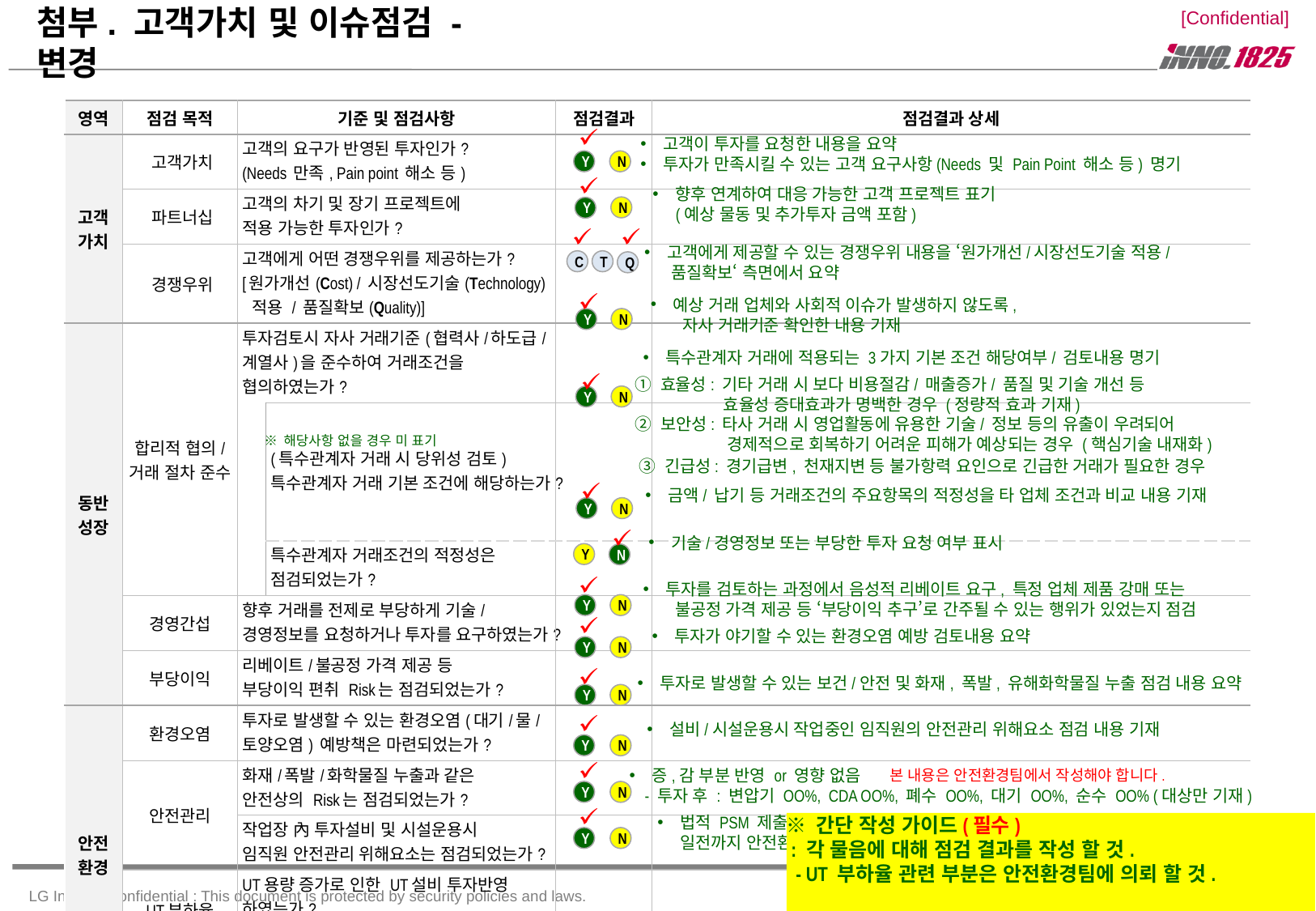

첨부. 고객가치 및 이슈점검 - 변경
| 영역 | 점검 목적 | 기준 및 점검사항 |  | 점검결과 | 점검결과 상세 |
| --- | --- | --- | --- | --- | --- |
| 고객 가치 | 고객가치 | 고객의 요구가 반영된 투자인가? (Needs 만족, Pain point 해소 등) |  |  |  |
|  | 파트너십 | 고객의 차기 및 장기 프로젝트에 적용 가능한 투자인가? |  |  |  |
|  | 경쟁우위 | 고객에게 어떤 경쟁우위를 제공하는가? [원가개선(Cost) / 시장선도기술(Technology) 적용 / 품질확보(Quality)] |  |  |  |
| 동반 성장 | 합리적 협의/ 거래 절차 준수 | 투자검토시 자사 거래기준(협력사/하도급/ 계열사)을 준수하여 거래조건을 협의하였는가? |  |  |  |
|  |  |  | (특수관계자 거래 시 당위성 검토) 특수관계자 거래 기본 조건에 해당하는가? |  |  |
|  |  |  | 특수관계자 거래조건의 적정성은 점검되었는가? |  |  |
|  | 경영간섭 | 향후 거래를 전제로 부당하게 기술/경영정보를 요청하거나 투자를 요구하였는가? |  |  |  |
|  | 부당이익 | 리베이트/불공정 가격 제공 등 부당이익 편취 Risk는 점검되었는가? |  |  |  |
| 안전 환경 | 환경오염 | 투자로 발생할 수 있는 환경오염(대기/물/ 토양오염) 예방책은 마련되었는가? |  |  |  |
|  | 안전관리 | 화재/폭발/화학물질 누출과 같은 안전상의 Risk는 점검되었는가? |  |  |  |
|  |  | 작업장 內 투자설비 및 시설운용시 임직원 안전관리 위해요소는 점검되었는가? |  |  |  |
|  | UT부하율 | UT용량 증가로 인한 UT설비 투자반영 하였는가? (대기,순수,폐수, 공조,CDA,스팀,전기) |  |  |  |
|  | 인허가 | 법적 인허가 신고 대상,신고시점 서류를 안전환경부서와 확인 하였는가? |  |  |  |

Y
N
고객이 투자를 요청한 내용을 요약
투자가 만족시킬 수 있는 고객 요구사항(Needs 및 Pain Point 해소 등) 명기

N
Y
향후 연계하여 대응 가능한 고객 프로젝트 표기
      (예상 물동 및 추가투자 금액 포함)

C
T
Q
고객에게 제공할 수 있는 경쟁우위 내용을 ‘원가개선/시장선도기술 적용/
     품질확보‘ 측면에서 요약

Y
N
예상 거래 업체와 사회적 이슈가 발생하지 않도록,
      자사 거래기준 확인한 내용 기재
특수관계자 거래에 적용되는 3가지 기본 조건 해당여부/ 검토내용 명기

Y
N
① 효율성: 기타 거래 시 보다 비용절감/ 매출증가/ 품질 및 기술 개선 등
                   효율성 증대효과가 명백한 경우 (정량적 효과 기재)
② 보안성: 타사 거래 시 영업활동에 유용한 기술/ 정보 등의 유출이 우려되어
                   경제적으로 회복하기 어려운 피해가 예상되는 경우 (핵심기술 내재화)
※ 해당사항 없을 경우 미 표기
③ 긴급성: 경기급변, 천재지변 등 불가항력 요인으로 긴급한 거래가 필요한 경우

Y
N
금액/ 납기 등 거래조건의 주요항목의 적정성을 타 업체 조건과 비교 내용 기재

Y
N
기술/경영정보 또는 부당한 투자 요청 여부 표시

Y
N
투자를 검토하는 과정에서 음성적 리베이트 요구, 특정 업체 제품 강매 또는
      불공정 가격 제공 등 ‘부당이익 추구’로 간주될 수 있는 행위가 있었는지 점검

Y
N
투자가 야기할 수 있는 환경오염 예방 검토내용 요약

Y
N
투자로 발생할 수 있는 보건/안전 및 화재, 폭발, 유해화학물질 누출 점검 내용 요약

Y
N
설비/시설운용시 작업중인 임직원의 안전관리 위해요소 점검 내용 기재

Y
N
증,감 부분 반영 or 영향 없음
    - 투자 후 : 변압기 OO%,  CDA OO%, 폐수 OO%, 대기 OO%, 순수 OO% (대상만 기재)
본 내용은 안전환경팀에서 작성해야 합니다.

Y
N
법적 PSM 제출 대상에 해당되며, 신고를 위한 관련 서류는 설비 입고 60일전까지 안전환경에 제출 실시예정
※ 간단 작성 가이드(필수)
 : 각 물음에 대해 점검 결과를 작성 할 것.
  - UT 부하율 관련 부분은 안전환경팀에 의뢰 할 것.